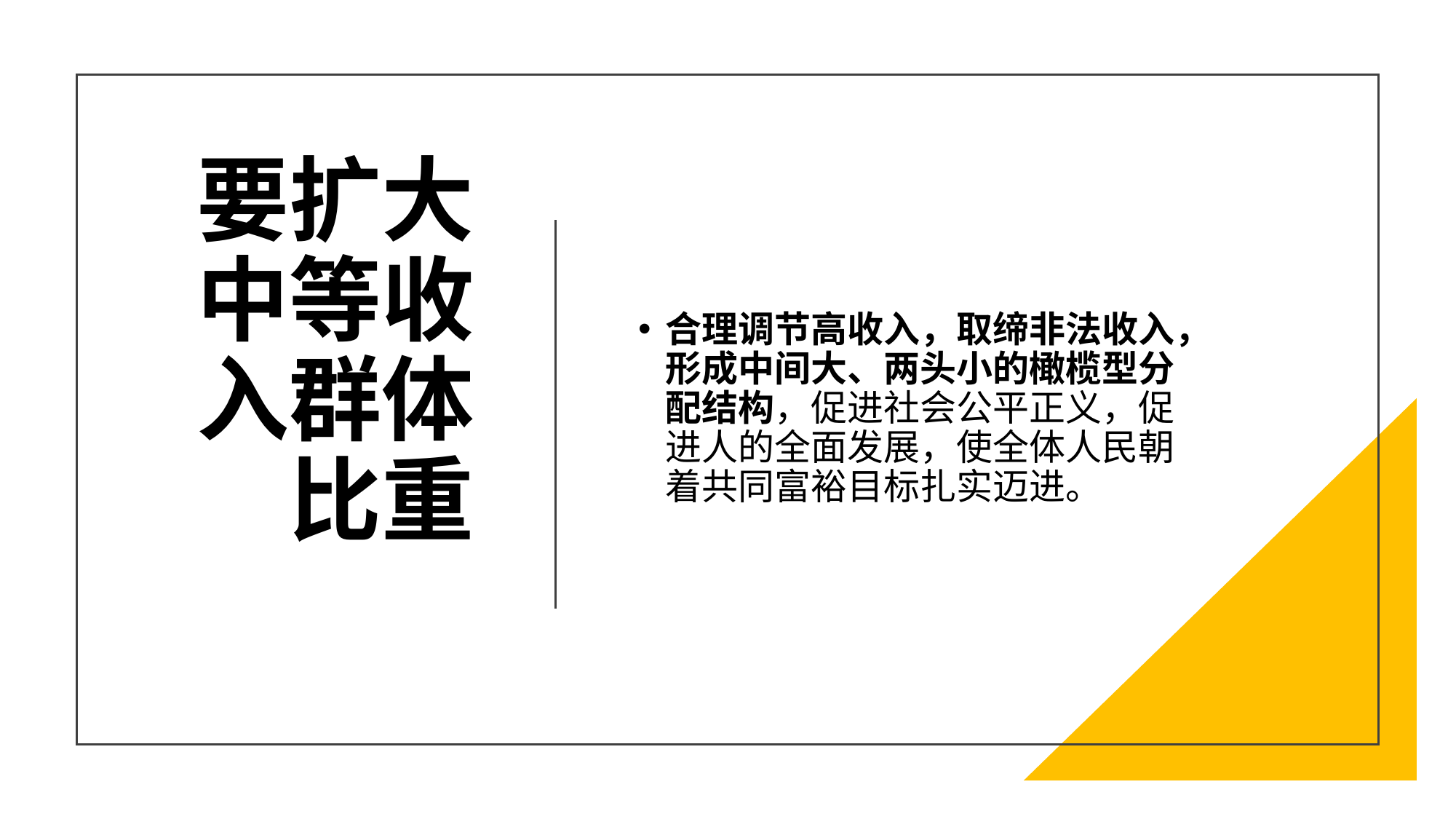

# 要扩大中等收入群体比重
合理调节高收入，取缔非法收入，形成中间大、两头小的橄榄型分配结构，促进社会公平正义，促进人的全面发展，使全体人民朝着共同富裕目标扎实迈进。